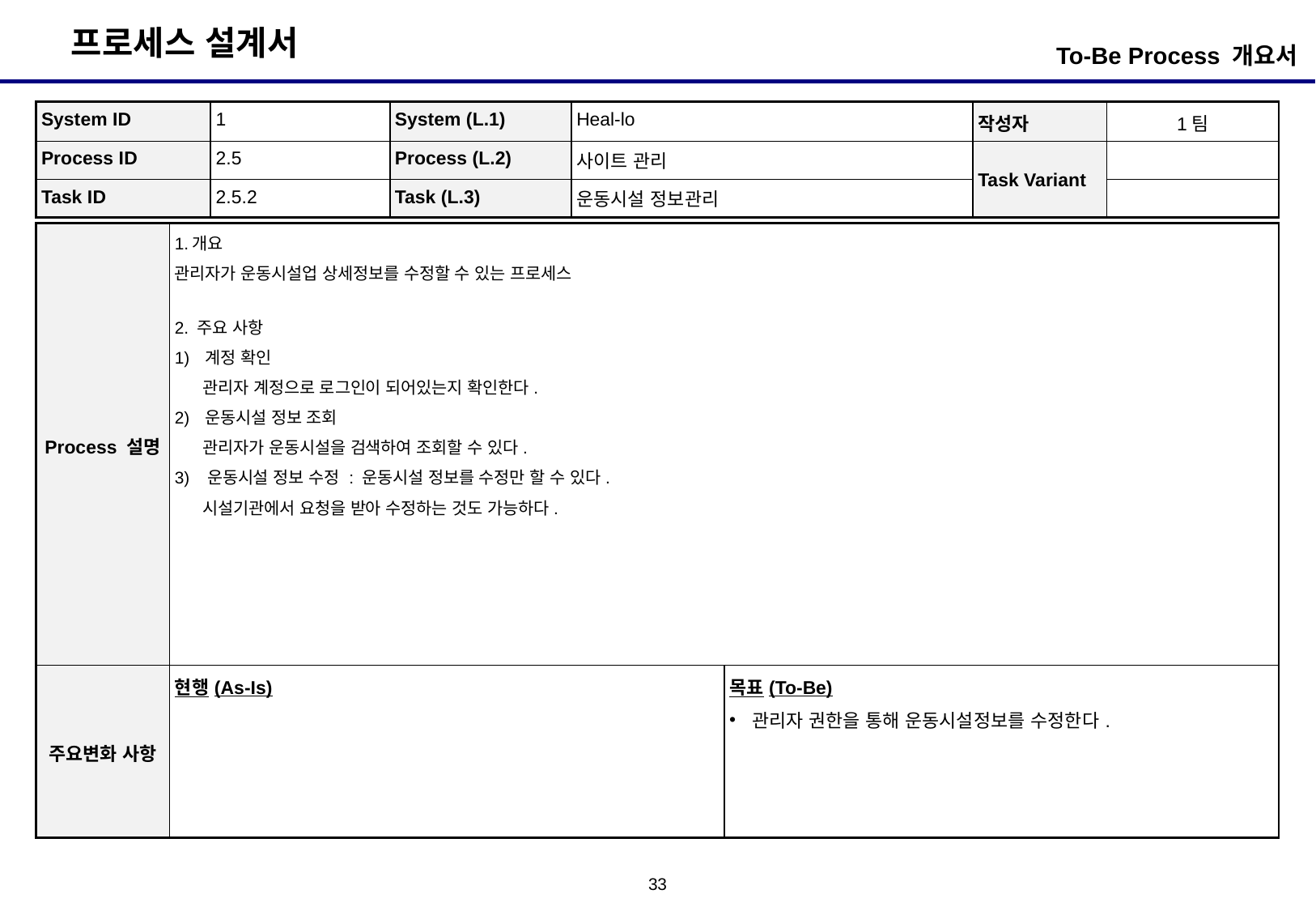

To-Be Process 개요서
| System ID | 1 | System (L.1) | Heal-lo | 작성자 | 1팀 |
| --- | --- | --- | --- | --- | --- |
| Process ID | 2.5 | Process (L.2) | 사이트 관리 | Task Variant |  |
| Task ID | 2.5.2 | Task (L.3) | 운동시설 정보관리 |  |  |
| Process 설명 | 1.개요 관리자가 운동시설업 상세정보를 수정할 수 있는 프로세스 2. 주요 사항 계정 확인 관리자 계정으로 로그인이 되어있는지 확인한다. 운동시설 정보 조회 관리자가 운동시설을 검색하여 조회할 수 있다. 3) 운동시설 정보 수정 : 운동시설 정보를 수정만 할 수 있다. 시설기관에서 요청을 받아 수정하는 것도 가능하다. |  |
| --- | --- | --- |
| 주요변화 사항 | 현행(As-Is) | 목표(To-Be) 관리자 권한을 통해 운동시설정보를 수정한다. |